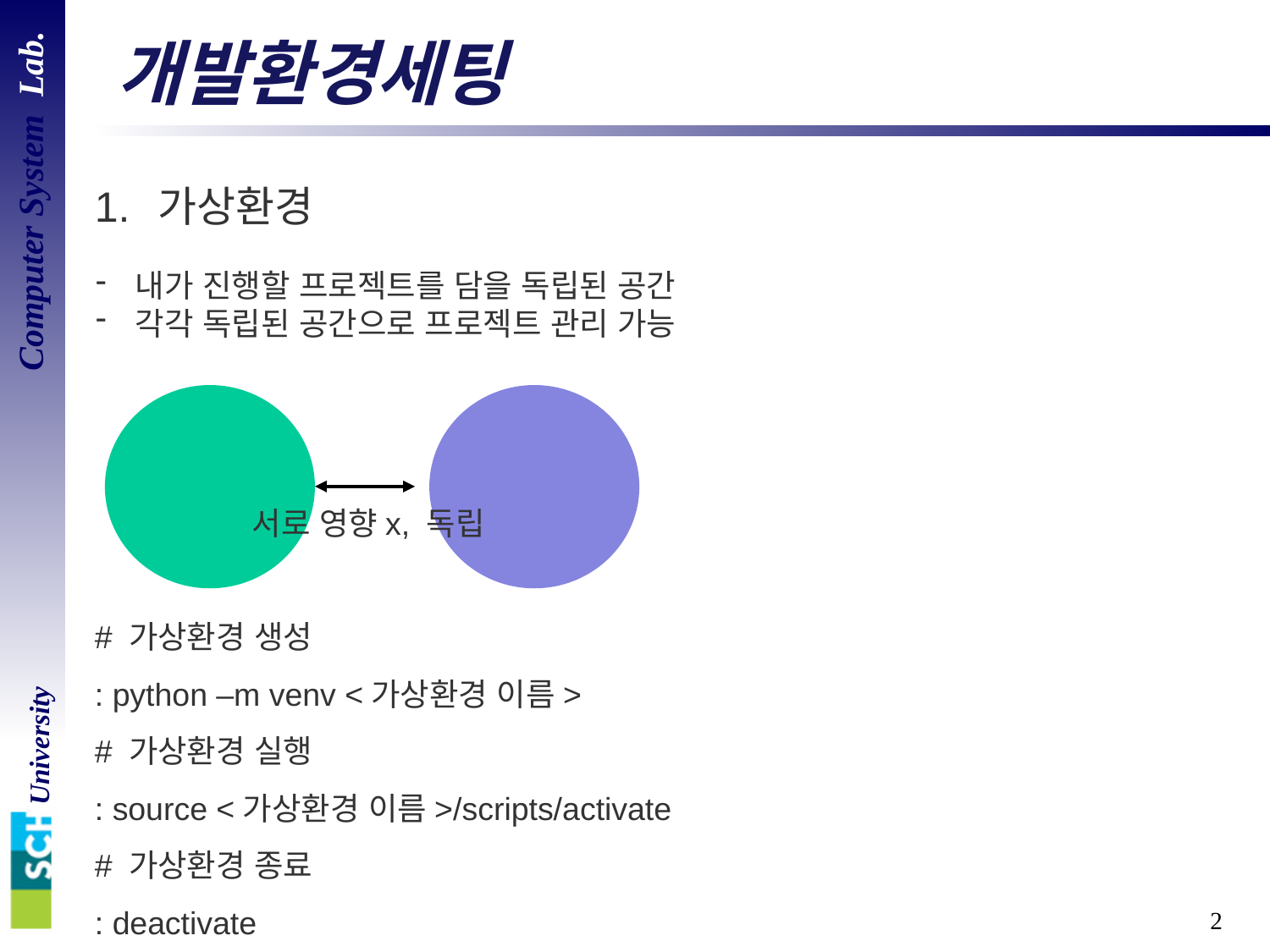

# 개발환경세팅
가상환경
내가 진행할 프로젝트를 담을 독립된 공간
각각 독립된 공간으로 프로젝트 관리 가능

서로 영향x, 독립
# 가상환경 생성
: python –m venv <가상환경 이름>
# 가상환경 실행
: source <가상환경 이름>/scripts/activate
# 가상환경 종료
: deactivate